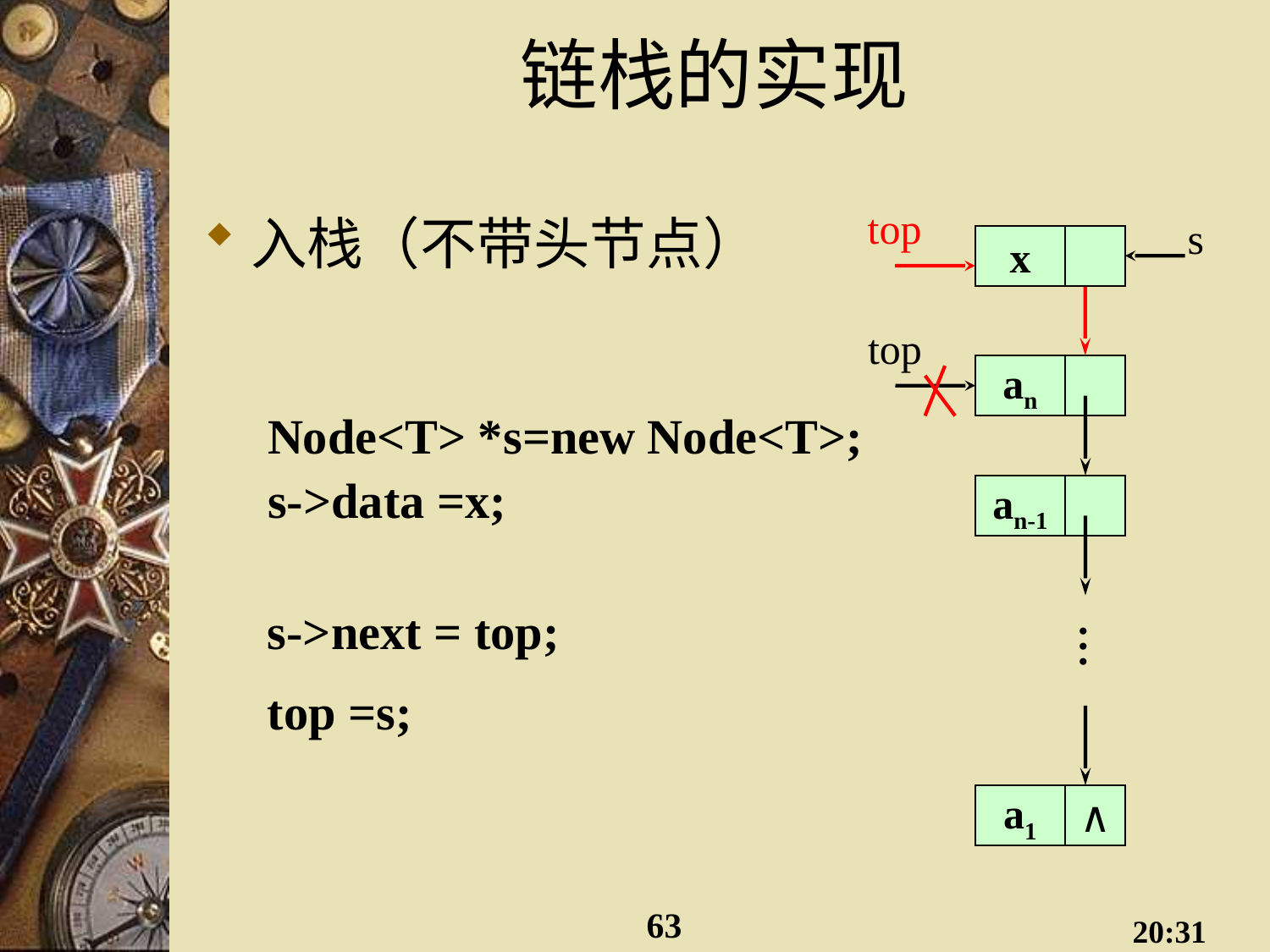

# 链栈的实现
入栈（不带头节点）
top

s
x

top
an

an-1

.
.
.

a1
∧

Node<T> *s=new Node<T>;
s->data =x;
s->next = top;
top =s;